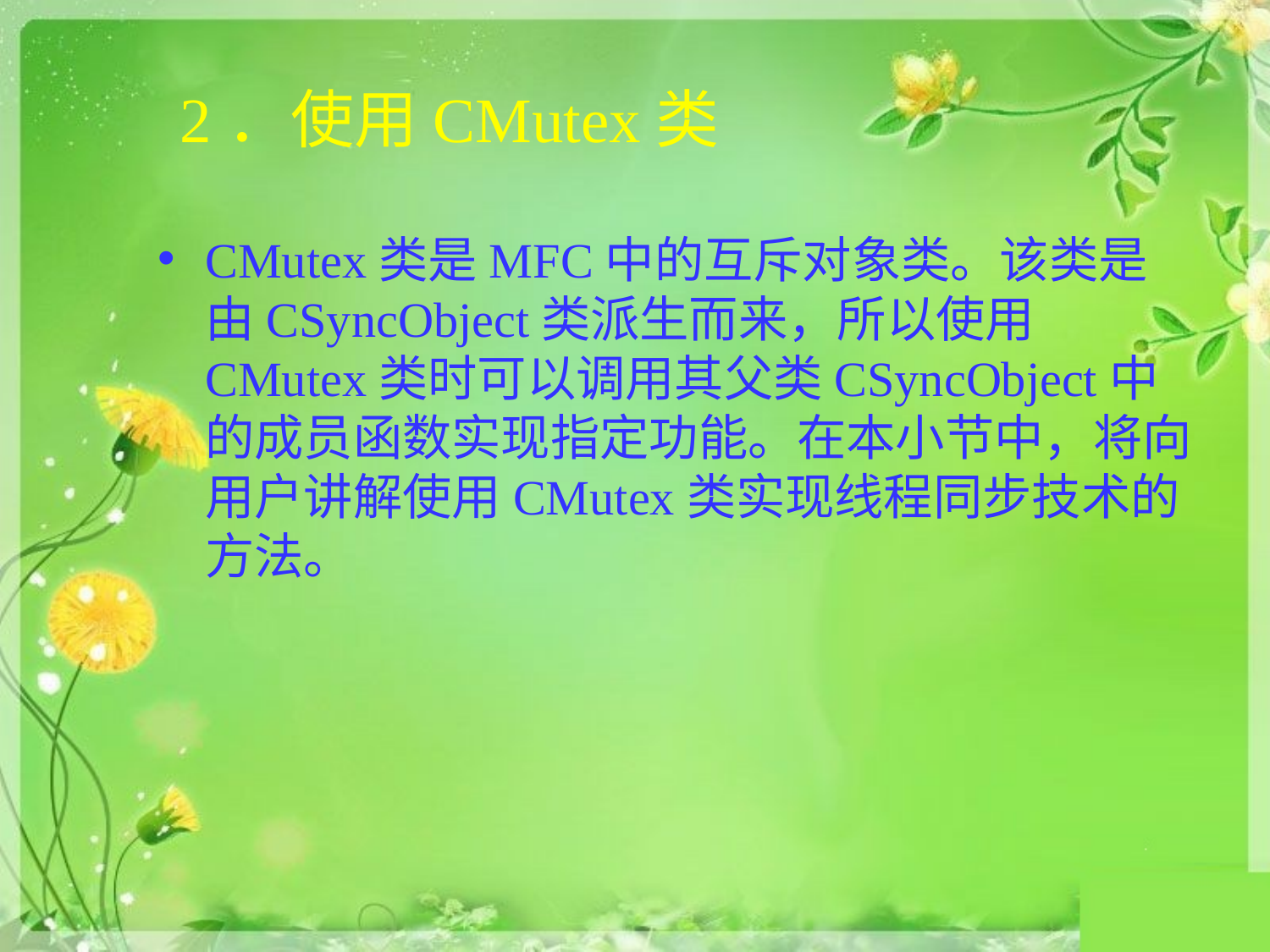

# 2．使用CMutex类
CMutex类是MFC中的互斥对象类。该类是由CSyncObject类派生而来，所以使用CMutex类时可以调用其父类CSyncObject中的成员函数实现指定功能。在本小节中，将向用户讲解使用CMutex类实现线程同步技术的方法。